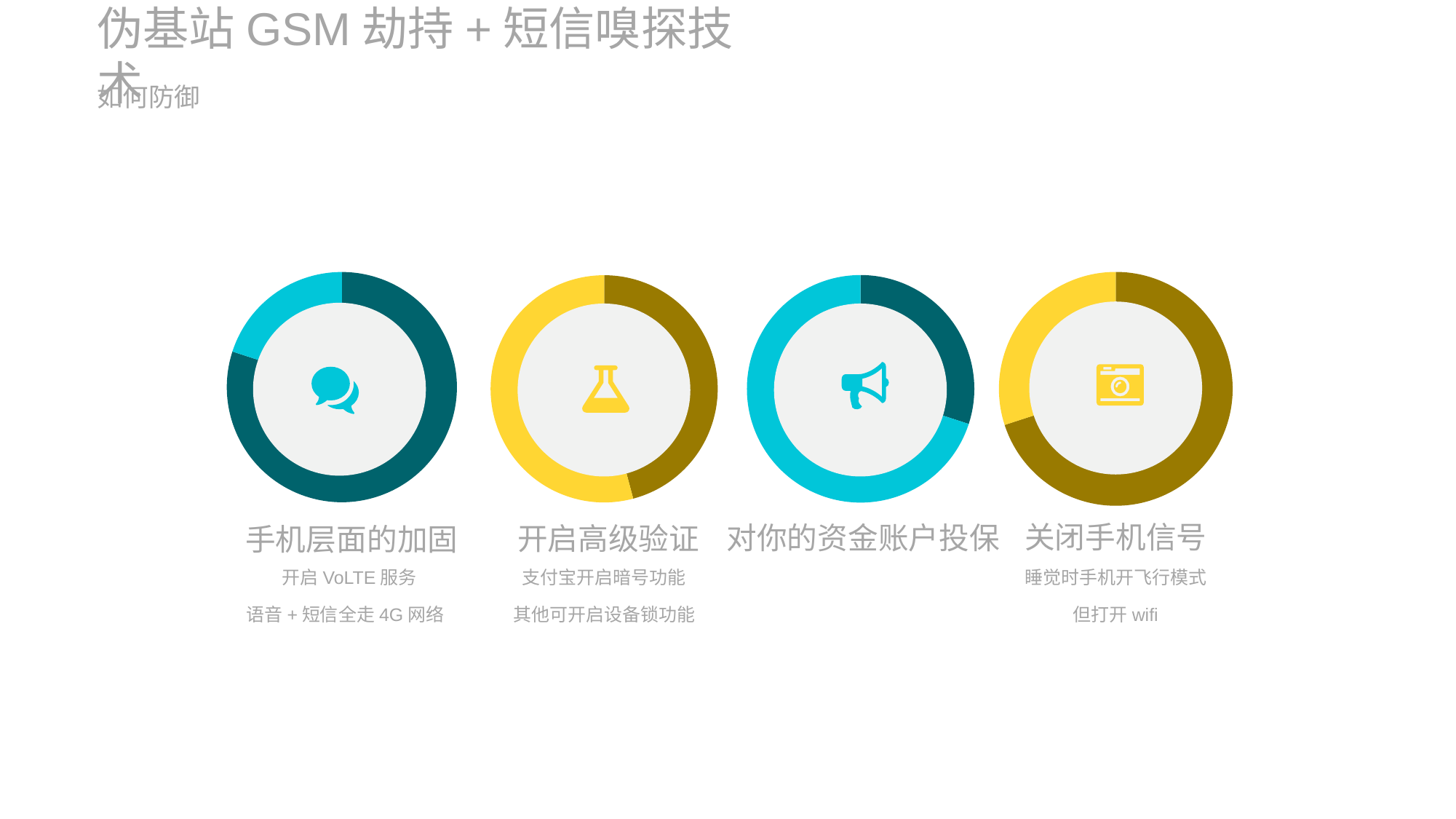

伪基站GSM劫持+短信嗅探技术
如何防御

### Chart:

| Category |  |
|---|---|

### Chart:

| Category |  |
|---|---|

### Chart:

| Category |  |
|---|---|

### Chart:

| Category |  |
|---|---|

关闭手机信号
对你的资金账户投保
开启高级验证
手机层面的加固
      开启VoLTE服务
    语音+短信全走4G网络
支付宝开启暗号功能
其他可开启设备锁功能
睡觉时手机开飞行模式
但打开wifi